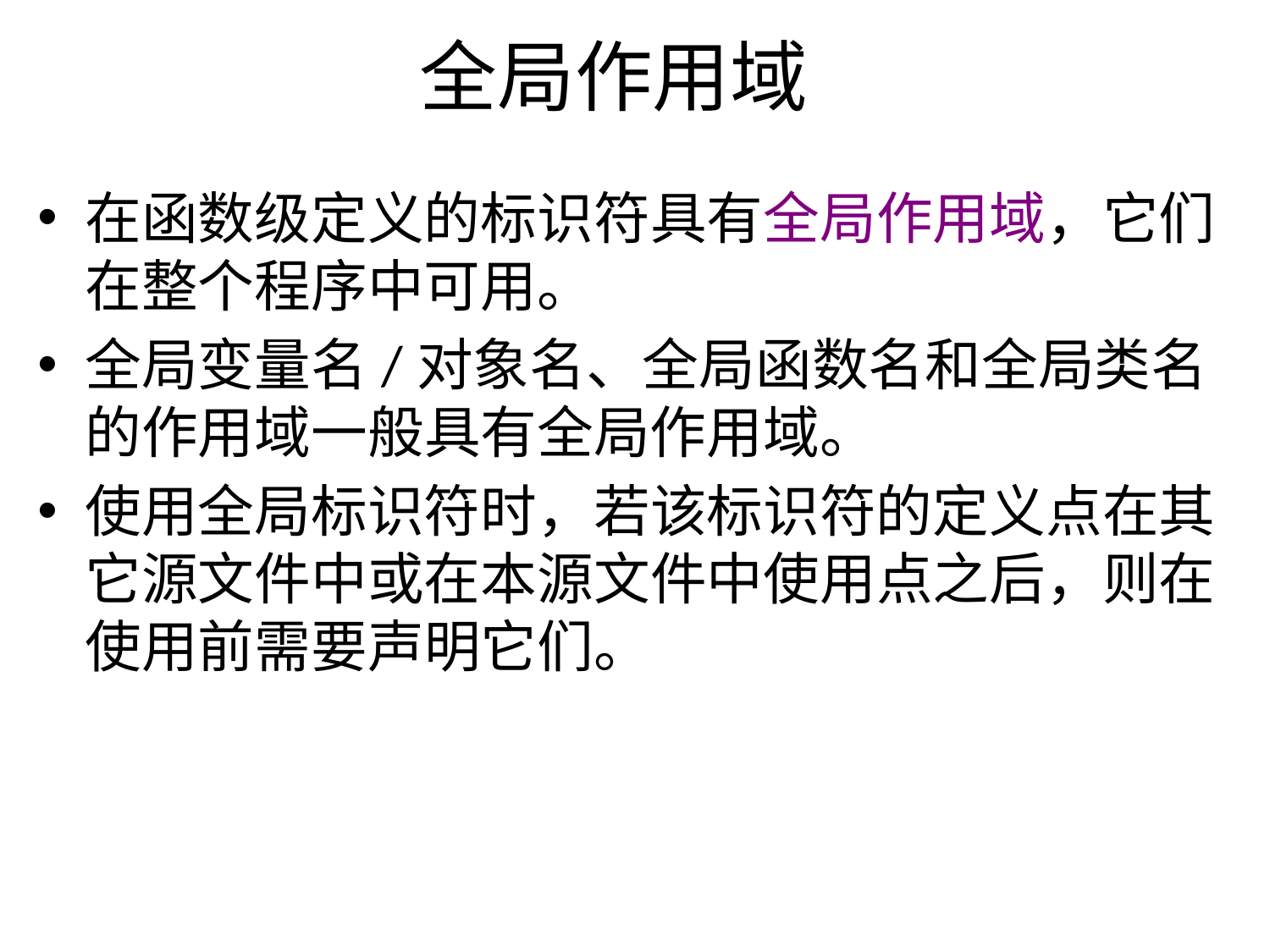

# 全局作用域
在函数级定义的标识符具有全局作用域，它们在整个程序中可用。
全局变量名/对象名、全局函数名和全局类名的作用域一般具有全局作用域。
使用全局标识符时，若该标识符的定义点在其它源文件中或在本源文件中使用点之后，则在使用前需要声明它们。